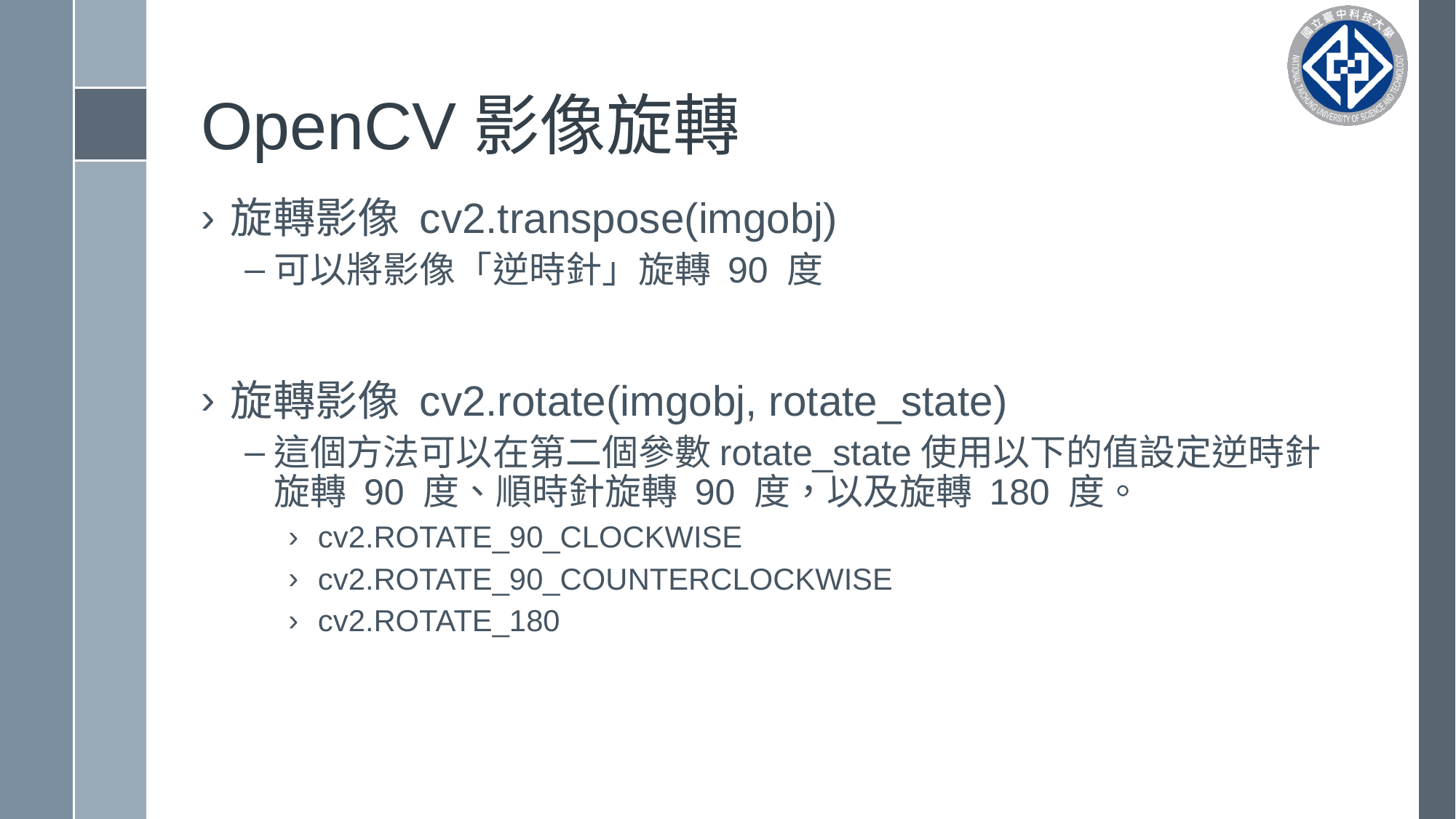

# OpenCV影像旋轉
旋轉影像 cv2.transpose(imgobj)
可以將影像「逆時針」旋轉 90 度

旋轉影像 cv2.rotate(imgobj, rotate_state)
這個方法可以在第二個參數rotate_state使用以下的值設定逆時針旋轉 90 度、順時針旋轉 90 度，以及旋轉 180 度。
cv2.ROTATE_90_CLOCKWISE
cv2.ROTATE_90_COUNTERCLOCKWISE
cv2.ROTATE_180